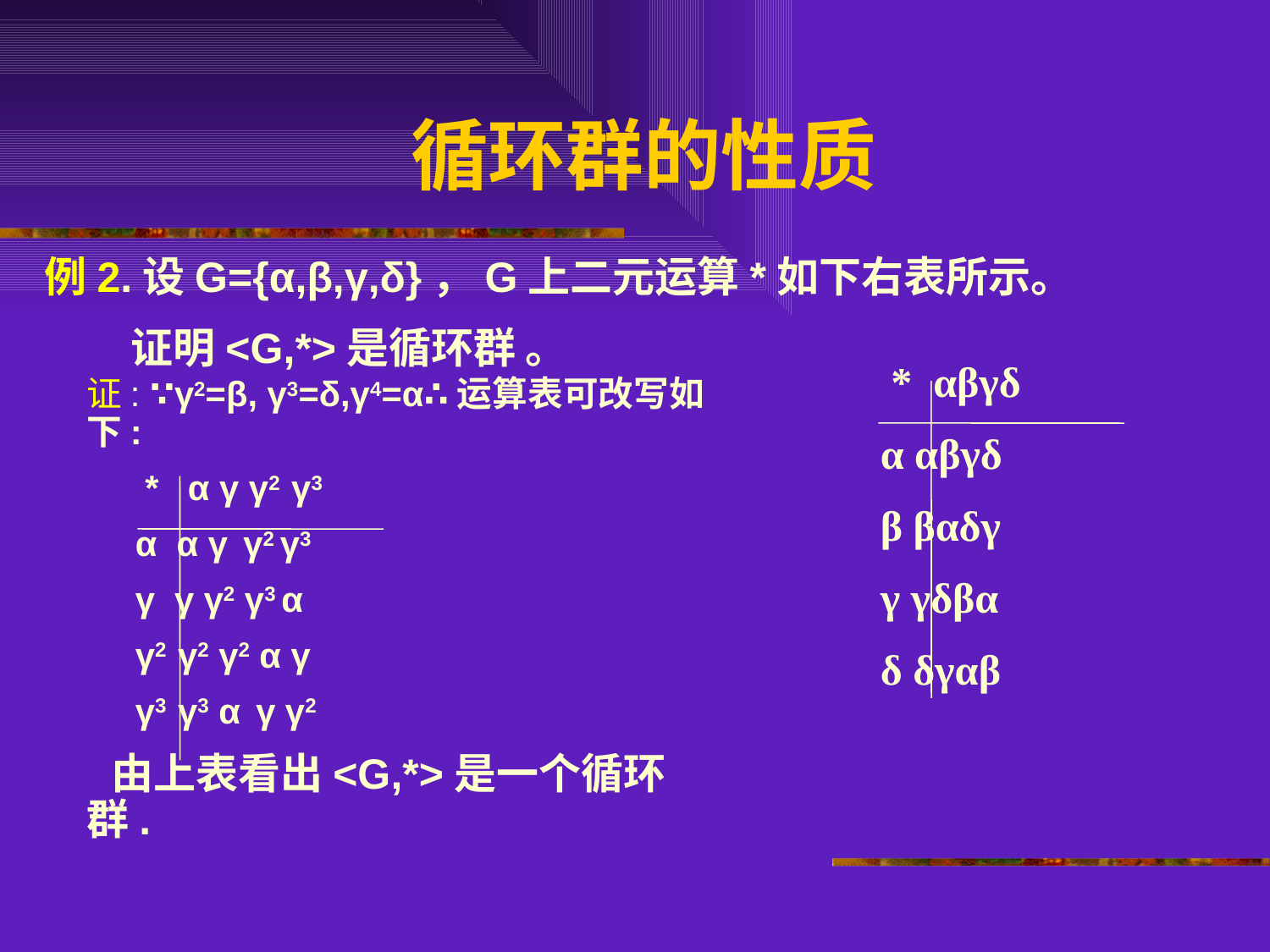

# 循环群的性质
例2.设G={α,β,γ,δ}，G上二元运算*如下右表所示。
        证明<G,*>是循环群 。
    *  αβγδ
   α αβγδ
   β βαδγ
   γ γδβα
   δ δγαβ
证: ∵γ2=β, γ3=δ,γ4=α∴运算表可改写如下:
      *   α γ γ2  γ3
     α  α γ  γ2 γ3
     γ  γ γ2 γ3 α
     γ2  γ2 γ2 α γ
     γ3  γ3 α  γ γ2
  由上表看出<G,*>是一个循环群.